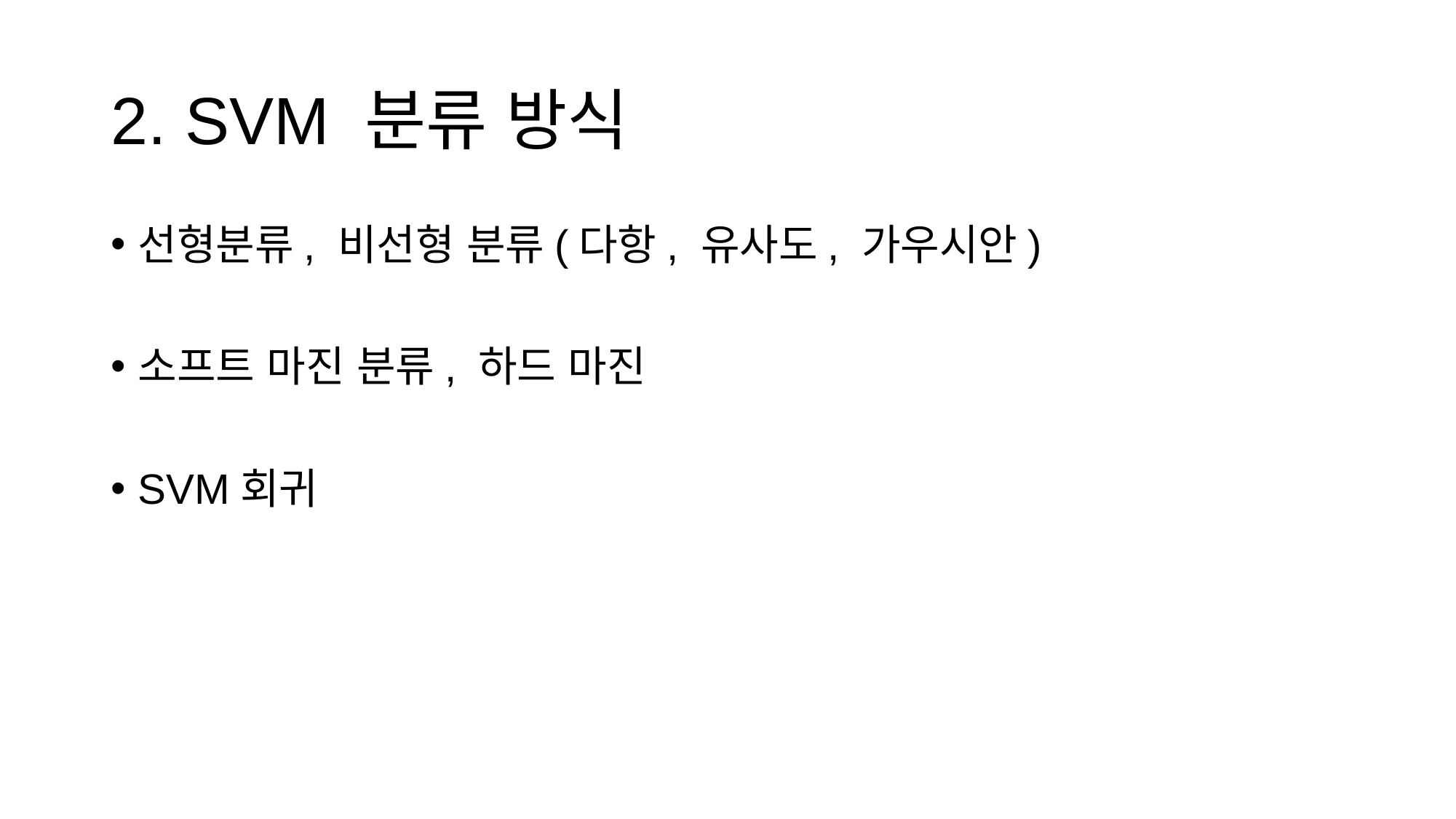

# 2. SVM 분류 방식
선형분류, 비선형 분류(다항, 유사도, 가우시안)

소프트 마진 분류, 하드 마진

SVM회귀